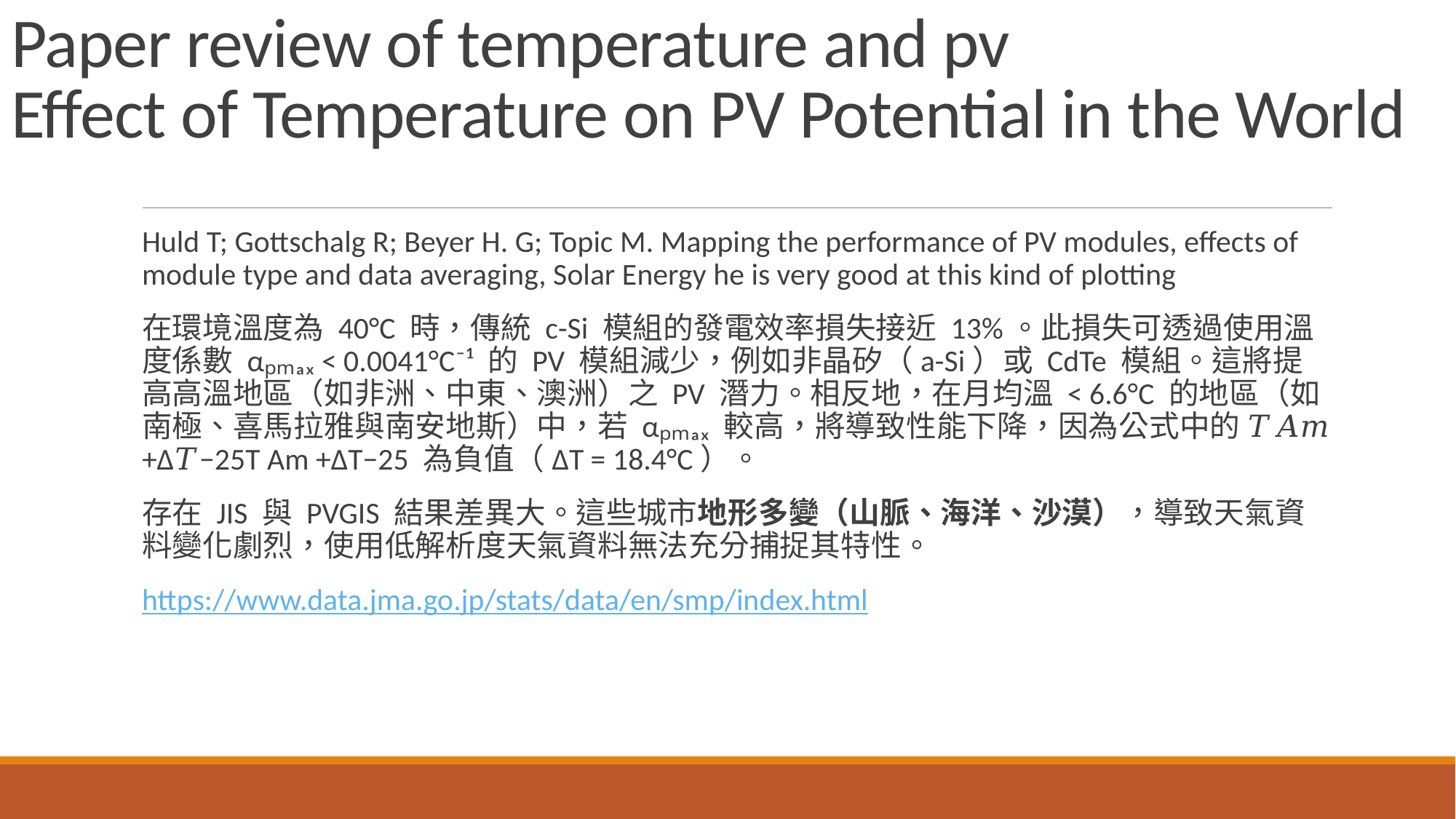

# Paper review of temperature and pv Effect of Temperature on PV Potential in the World
Huld T; Gottschalg R; Beyer H. G; Topic M. Mapping the performance of PV modules, effects of module type and data averaging, Solar Energy he is very good at this kind of plotting
在環境溫度為 40°C 時，傳統 c-Si 模組的發電效率損失接近 13%。此損失可透過使用溫度係數 αₚₘₐₓ < 0.0041°C⁻¹ 的 PV 模組減少，例如非晶矽（a-Si）或 CdTe 模組。這將提高高溫地區（如非洲、中東、澳洲）之 PV 潛力。相反地，在月均溫 < 6.6°C 的地區（如南極、喜馬拉雅與南安地斯）中，若 αₚₘₐₓ 較高，將導致性能下降，因為公式中的 𝑇𝐴𝑚+Δ𝑇−25T Am​ +ΔT−25 為負值（ΔT = 18.4°C）。
存在 JIS 與 PVGIS 結果差異大。這些城市地形多變（山脈、海洋、沙漠），導致天氣資料變化劇烈，使用低解析度天氣資料無法充分捕捉其特性。
https://www.data.jma.go.jp/stats/data/en/smp/index.html